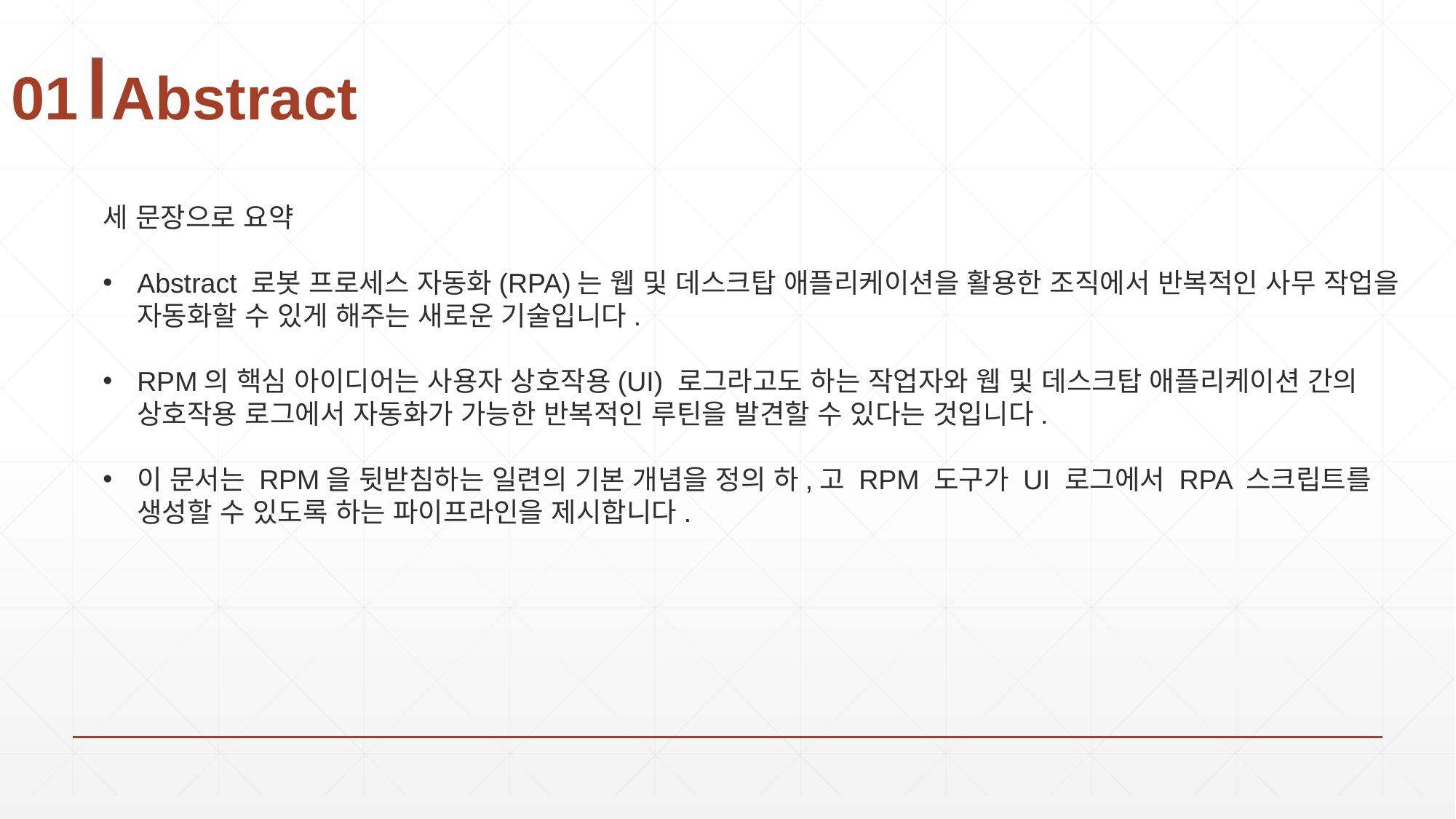

01  Abstract

세 문장으로 요약

Abstract 로봇 프로세스 자동화(RPA)는 웹 및 데스크탑 애플리케이션을 활용한 조직에서 반복적인 사무 작업을 자동화할 수 있게 해주는 새로운 기술입니다.

RPM의 핵심 아이디어는 사용자 상호작용(UI) 로그라고도 하는 작업자와 웹 및 데스크탑 애플리케이션 간의 상호작용 로그에서 자동화가 가능한 반복적인 루틴을 발견할 수 있다는 것입니다.

이 문서는 RPM을 뒷받침하는 일련의 기본 개념을 정의 하,고 RPM 도구가 UI 로그에서 RPA 스크립트를 생성할 수 있도록 하는 파이프라인을 제시합니다.